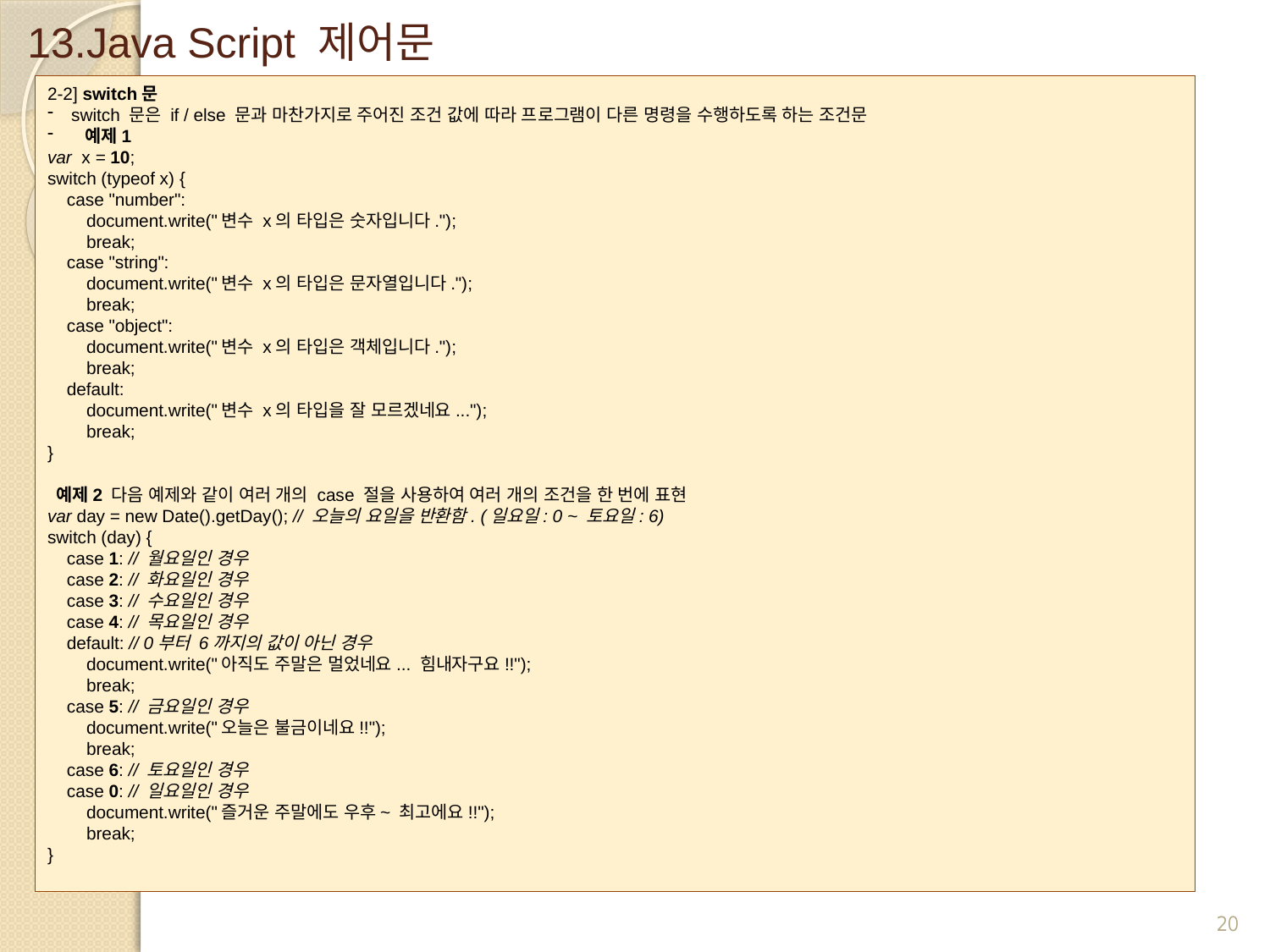

# 13.Java Script 제어문
2-2] switch문
switch 문은 if / else 문과 마찬가지로 주어진 조건 값에 따라 프로그램이 다른 명령을 수행하도록 하는 조건문
  예제1
var  x = 10;
switch (typeof x) {
    case "number":
        document.write("변수 x의 타입은 숫자입니다.");
        break;
    case "string":
        document.write("변수 x의 타입은 문자열입니다.");
        break;
    case "object":
        document.write("변수 x의 타입은 객체입니다.");
        break;
    default:
        document.write("변수 x의 타입을 잘 모르겠네요...");
        break;
}

 예제2 다음 예제와 같이 여러 개의 case 절을 사용하여 여러 개의 조건을 한 번에 표현
var day = new Date().getDay(); // 오늘의 요일을 반환함. (일요일: 0 ~ 토요일: 6)
switch (day) {
    case 1: // 월요일인 경우
    case 2: // 화요일인 경우
    case 3: // 수요일인 경우
    case 4: // 목요일인 경우
    default: // 0부터 6까지의 값이 아닌 경우
        document.write("아직도 주말은 멀었네요... 힘내자구요!!");
        break;
    case 5: // 금요일인 경우
        document.write("오늘은 불금이네요!!");
        break;
    case 6: // 토요일인 경우
    case 0: // 일요일인 경우
        document.write("즐거운 주말에도 우후~ 최고에요!!");
        break;
}

20